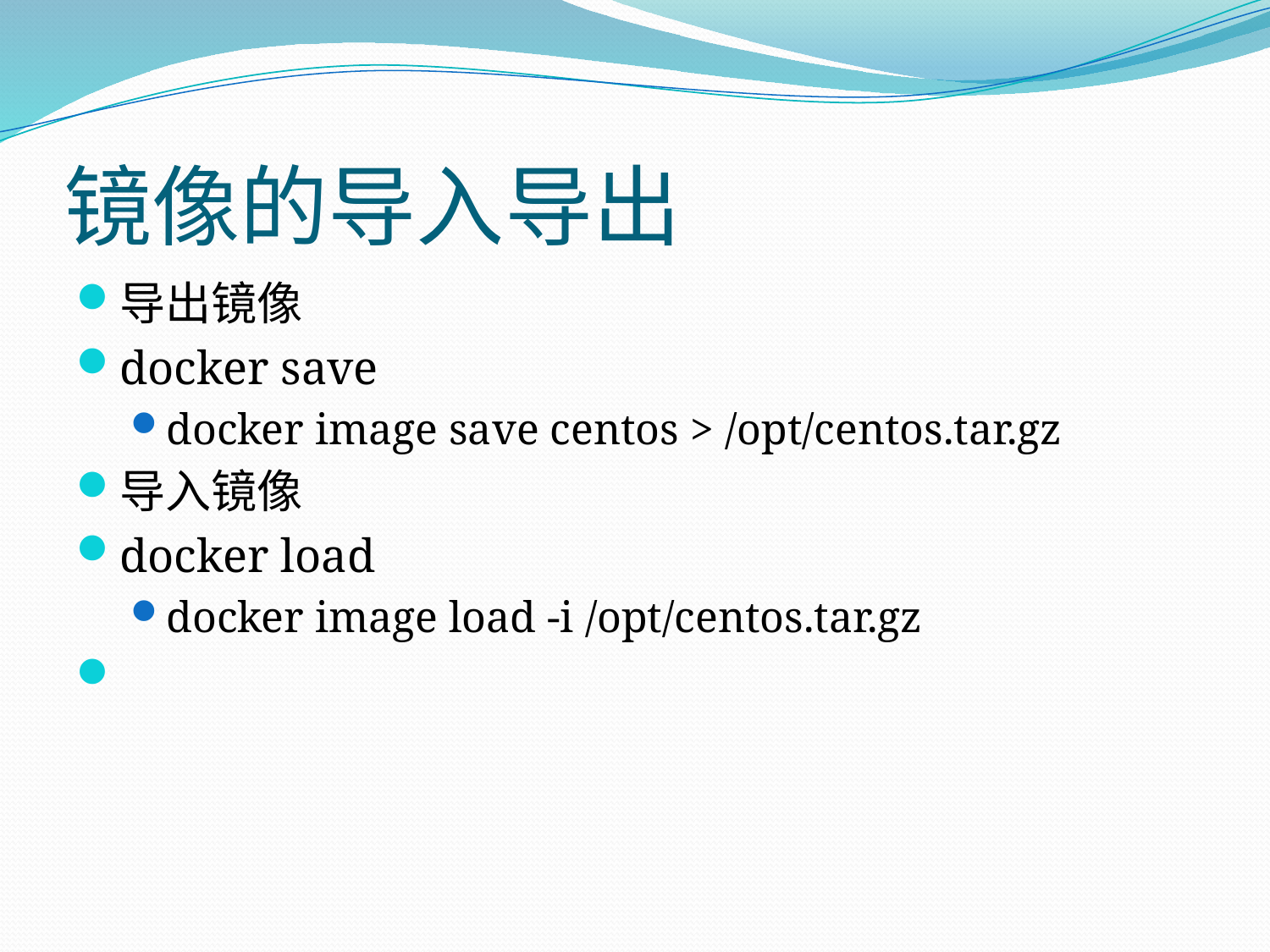

# 镜像的导入导出
导出镜像
docker save
docker image save centos > /opt/centos.tar.gz
导入镜像
docker load
docker image load -i /opt/centos.tar.gz